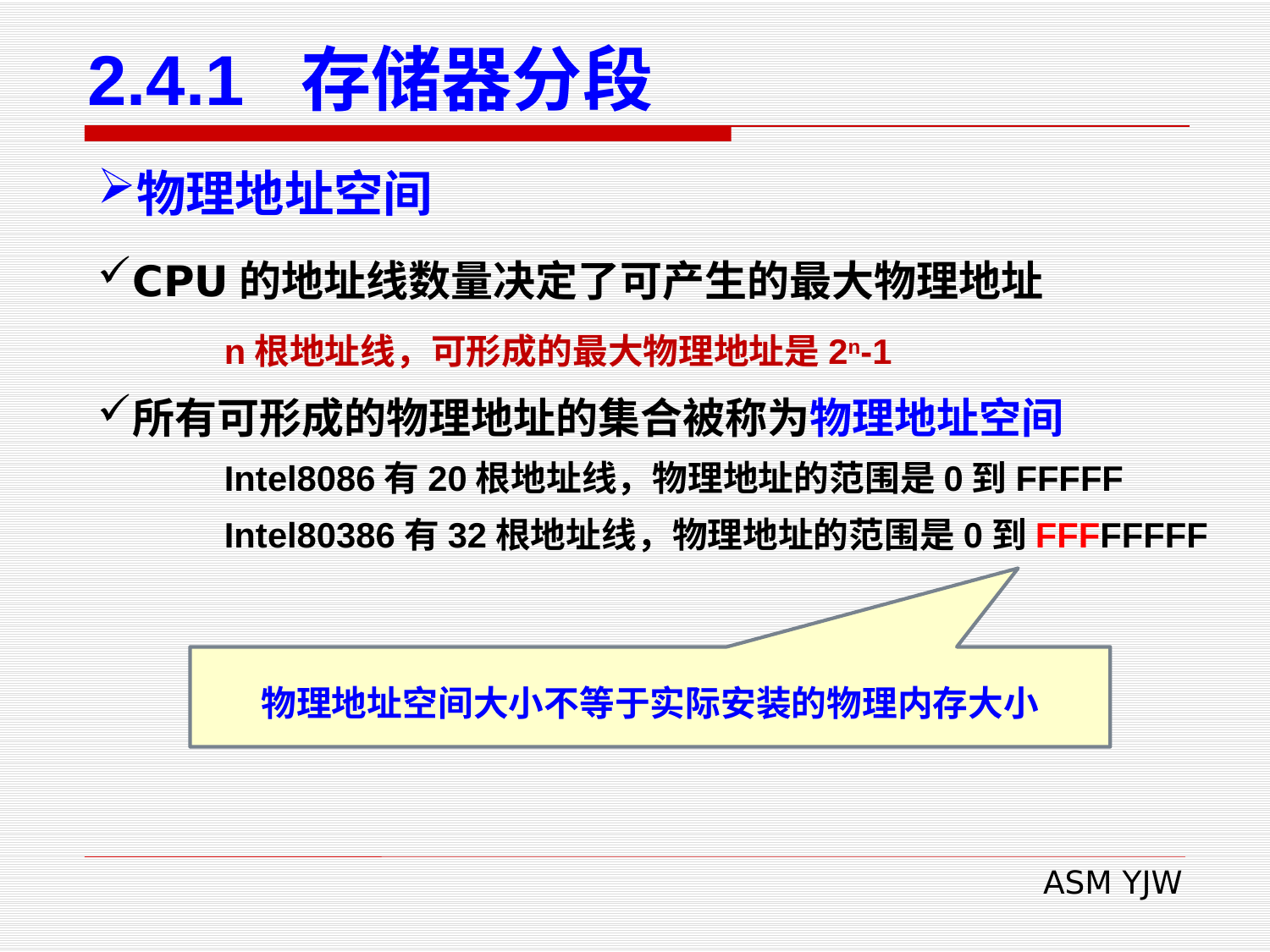

# 2.4.1  存储器分段
物理地址空间
CPU的地址线数量决定了可产生的最大物理地址
	n根地址线，可形成的最大物理地址是2n-1
所有可形成的物理地址的集合被称为物理地址空间
	Intel8086有20根地址线，物理地址的范围是0到FFFFF
	Intel80386有32根地址线，物理地址的范围是0到FFFFFFFF

物理地址空间大小不等于实际安装的物理内存大小